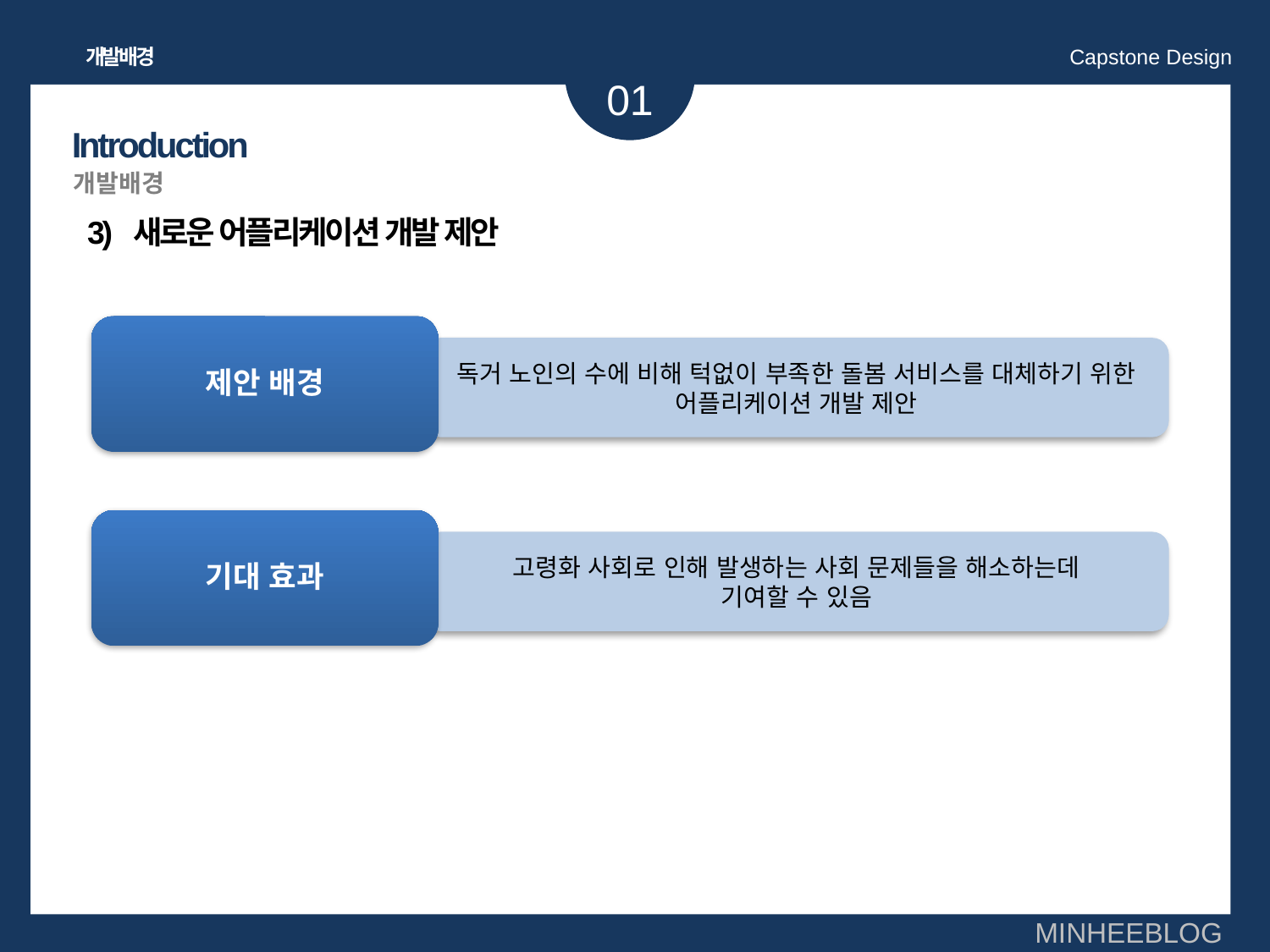

개발배경
Capstone Design
01

Introduction

개발배경
3)  새로운 어플리케이션 개발 제안

제안 배경
독거 노인의 수에 비해 턱없이 부족한 돌봄 서비스를 대체하기 위한 어플리케이션 개발 제안
소제목

기대 효과
고령화 사회로 인해 발생하는 사회 문제들을 해소하는데
기여할 수 있음
MINHEEBLOG